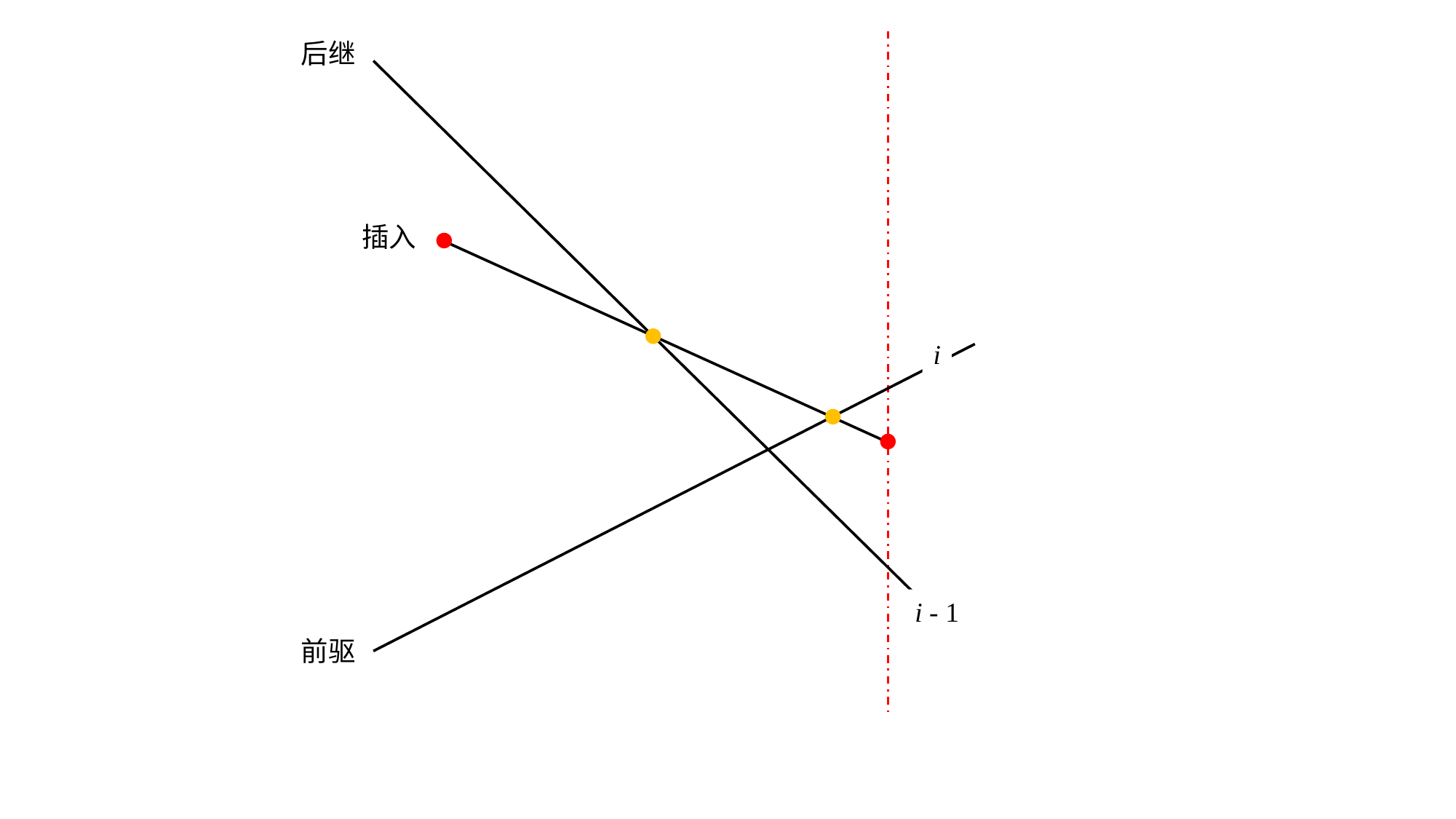

后继
插入

i

i - 1
前驱